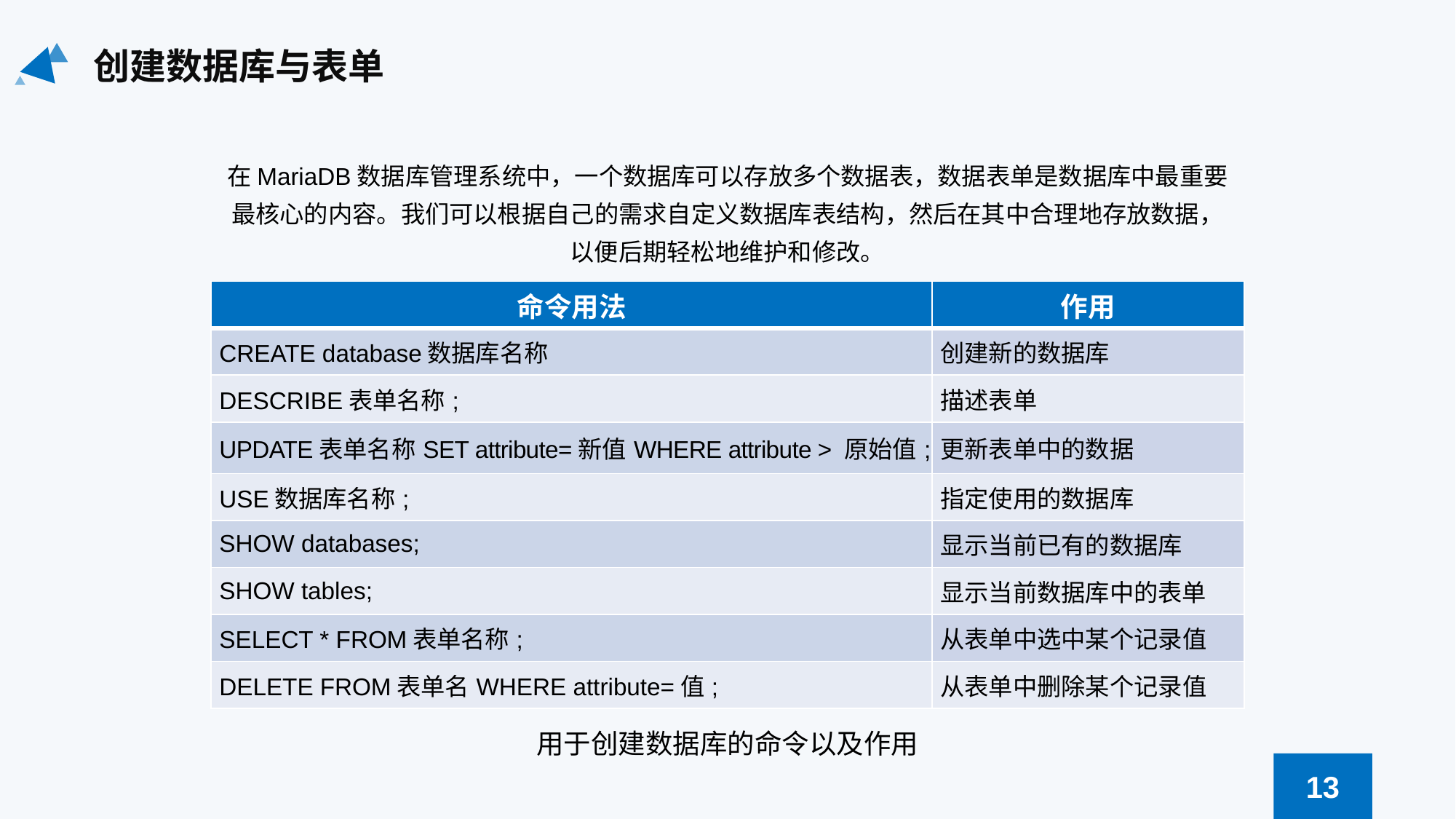

创建数据库与表单

在MariaDB数据库管理系统中，一个数据库可以存放多个数据表，数据表单是数据库中最重要最核心的内容。我们可以根据自己的需求自定义数据库表结构，然后在其中合理地存放数据，以便后期轻松地维护和修改。
| 命令用法 | 作用 |
| --- | --- |
| CREATE database数据库名称 | 创建新的数据库 |
| DESCRIBE表单名称; | 描述表单 |
| UPDATE表单名称SET attribute=新值WHERE attribute > 原始值; | 更新表单中的数据 |
| USE数据库名称; | 指定使用的数据库 |
| SHOW databases; | 显示当前已有的数据库 |
| SHOW tables; | 显示当前数据库中的表单 |
| SELECT \* FROM表单名称; | 从表单中选中某个记录值 |
| DELETE FROM表单名WHERE attribute=值; | 从表单中删除某个记录值 |
用于创建数据库的命令以及作用

13